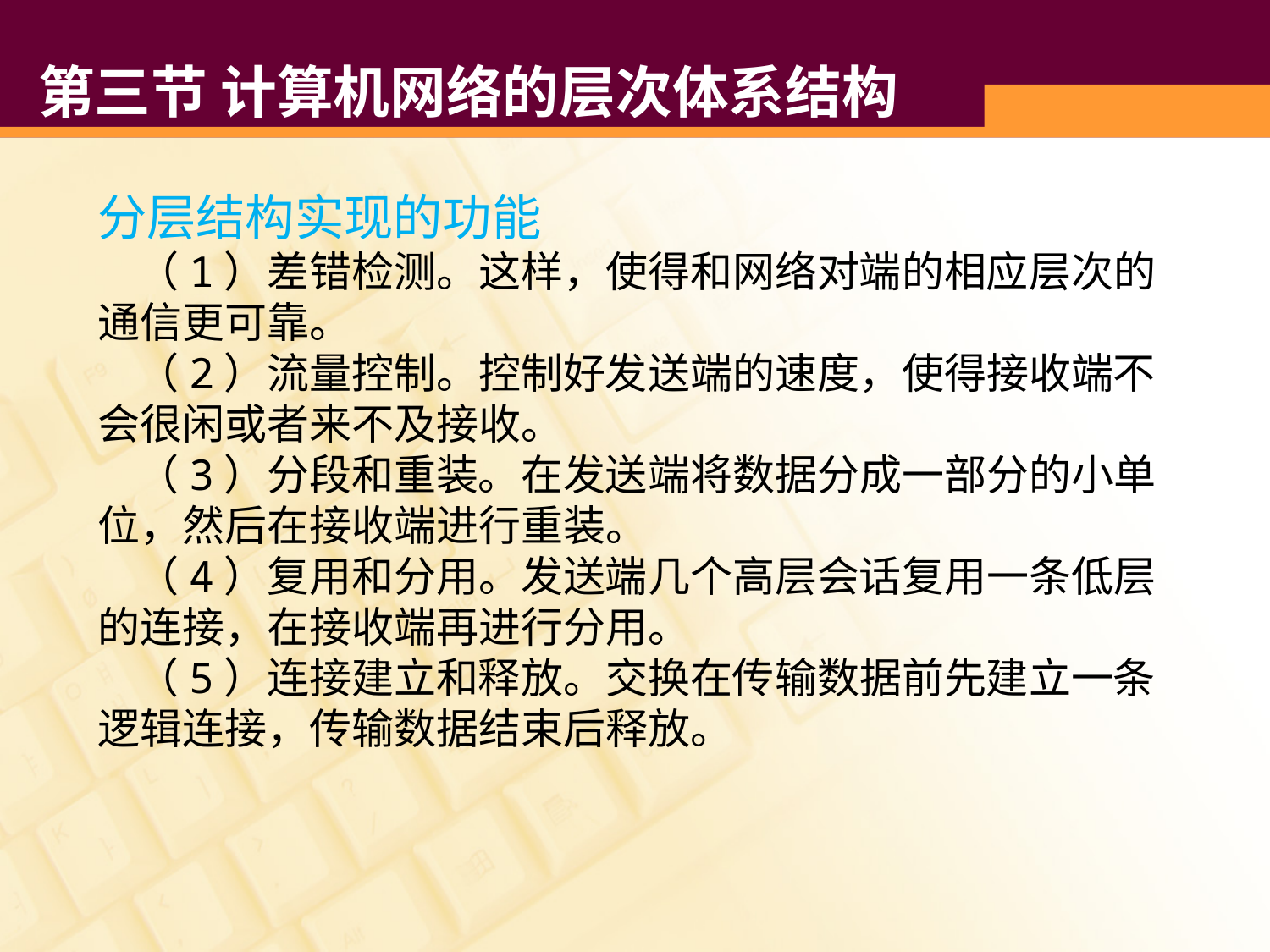

# 第三节 计算机网络的层次体系结构
分层结构实现的功能
   （1）差错检测。这样，使得和网络对端的相应层次的通信更可靠。
   （2）流量控制。控制好发送端的速度，使得接收端不会很闲或者来不及接收。
   （3）分段和重装。在发送端将数据分成一部分的小单位，然后在接收端进行重装。
   （4）复用和分用。发送端几个高层会话复用一条低层的连接，在接收端再进行分用。
   （5）连接建立和释放。交换在传输数据前先建立一条逻辑连接，传输数据结束后释放。